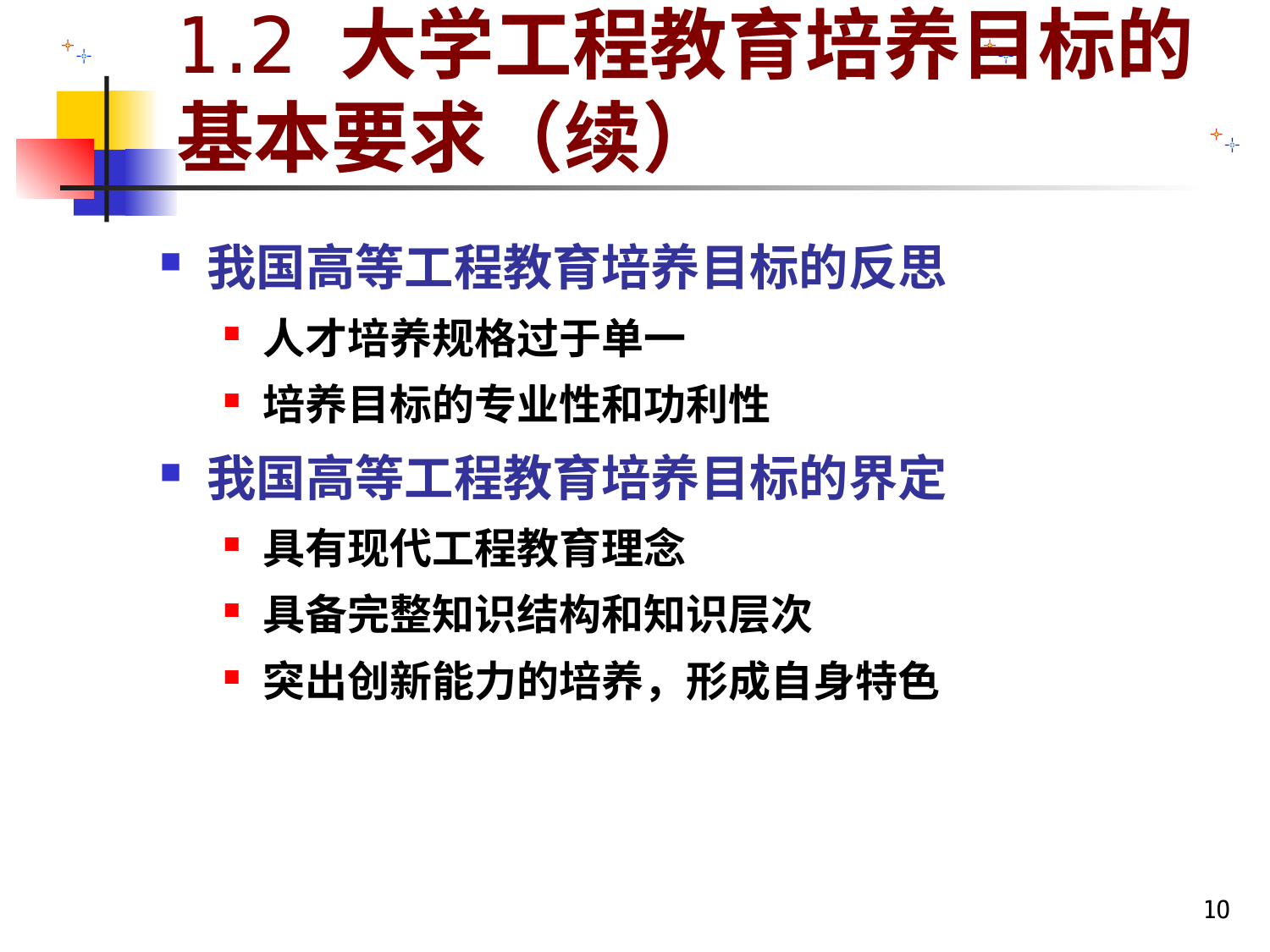

# 1.2 大学工程教育培养目标的基本要求（续）
我国高等工程教育培养目标的反思
人才培养规格过于单一
培养目标的专业性和功利性
我国高等工程教育培养目标的界定
具有现代工程教育理念
具备完整知识结构和知识层次
突出创新能力的培养，形成自身特色
10